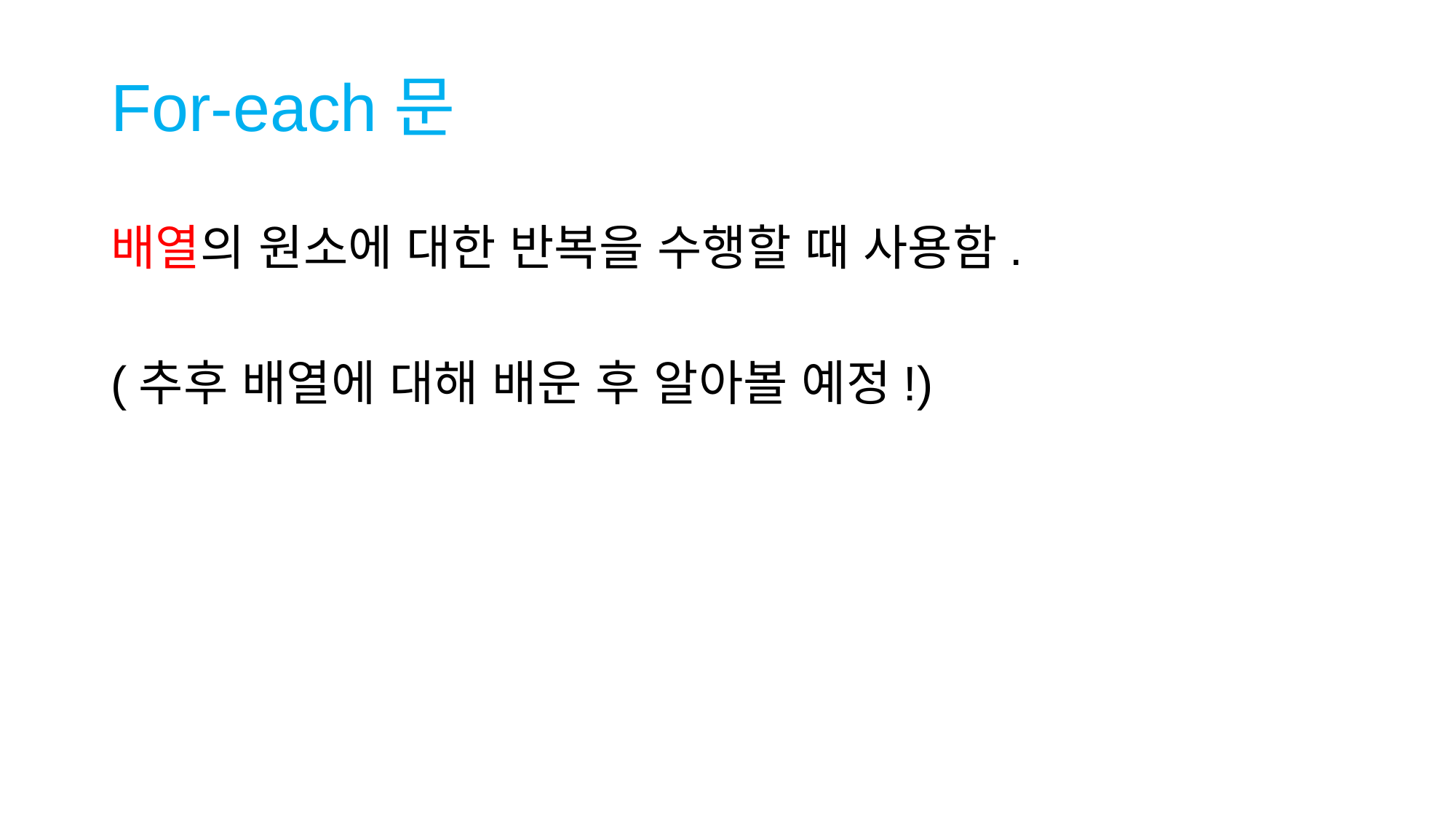

# For-each문
배열의 원소에 대한 반복을 수행할 때 사용함.

(추후 배열에 대해 배운 후 알아볼 예정!)